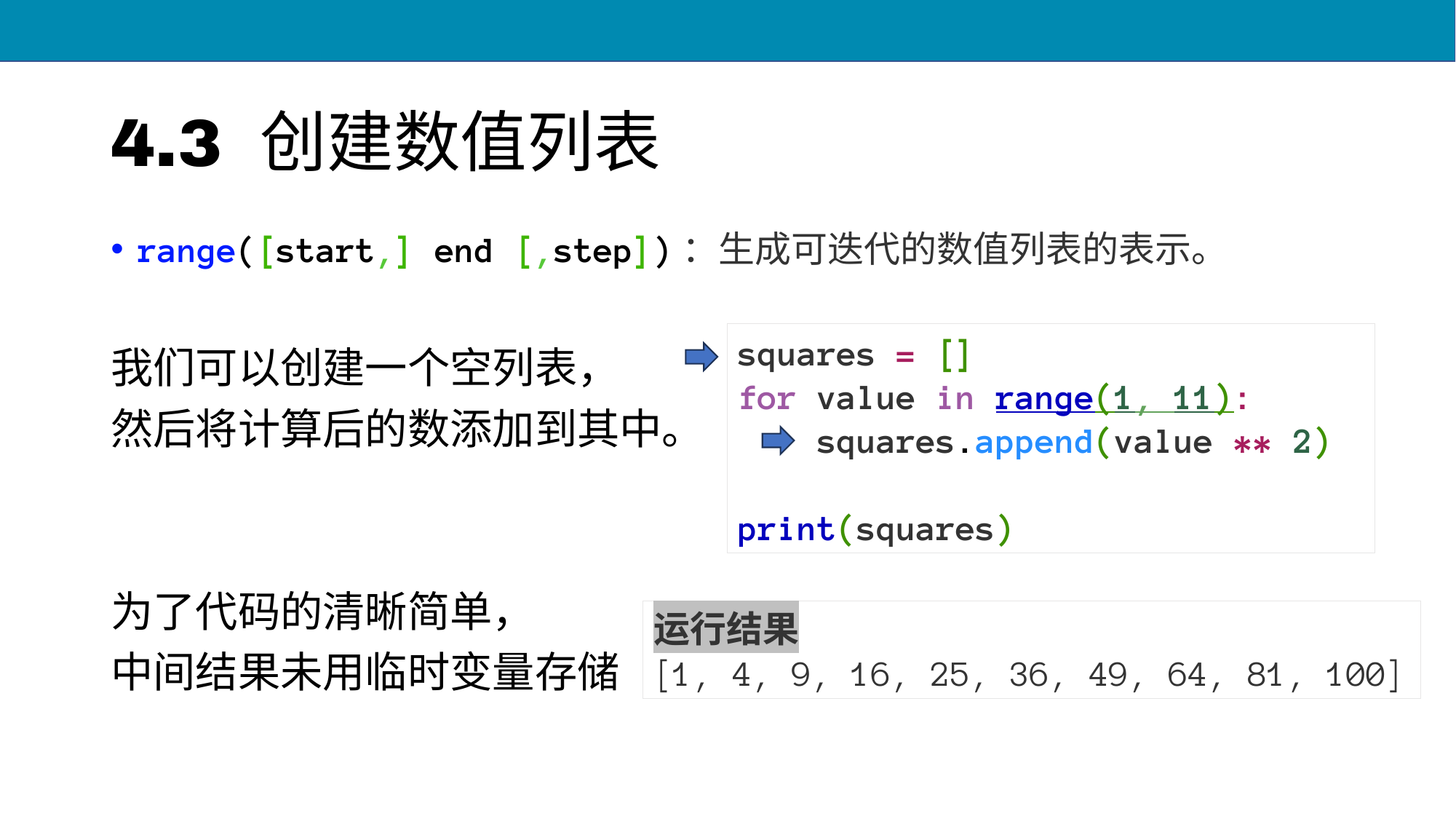

# 4.3 创建数值列表
range([start,] end [,step])：生成可迭代的数值列表的表示。

我们可以创建一个空列表，
然后将计算后的数添加到其中。

为了代码的清晰简单，
中间结果未用临时变量存储

squares = []
for value in range(1, 11):
    squares.append(value ** 2)
print(squares)

运行结果
[1, 4, 9, 16, 25, 36, 49, 64, 81, 100]